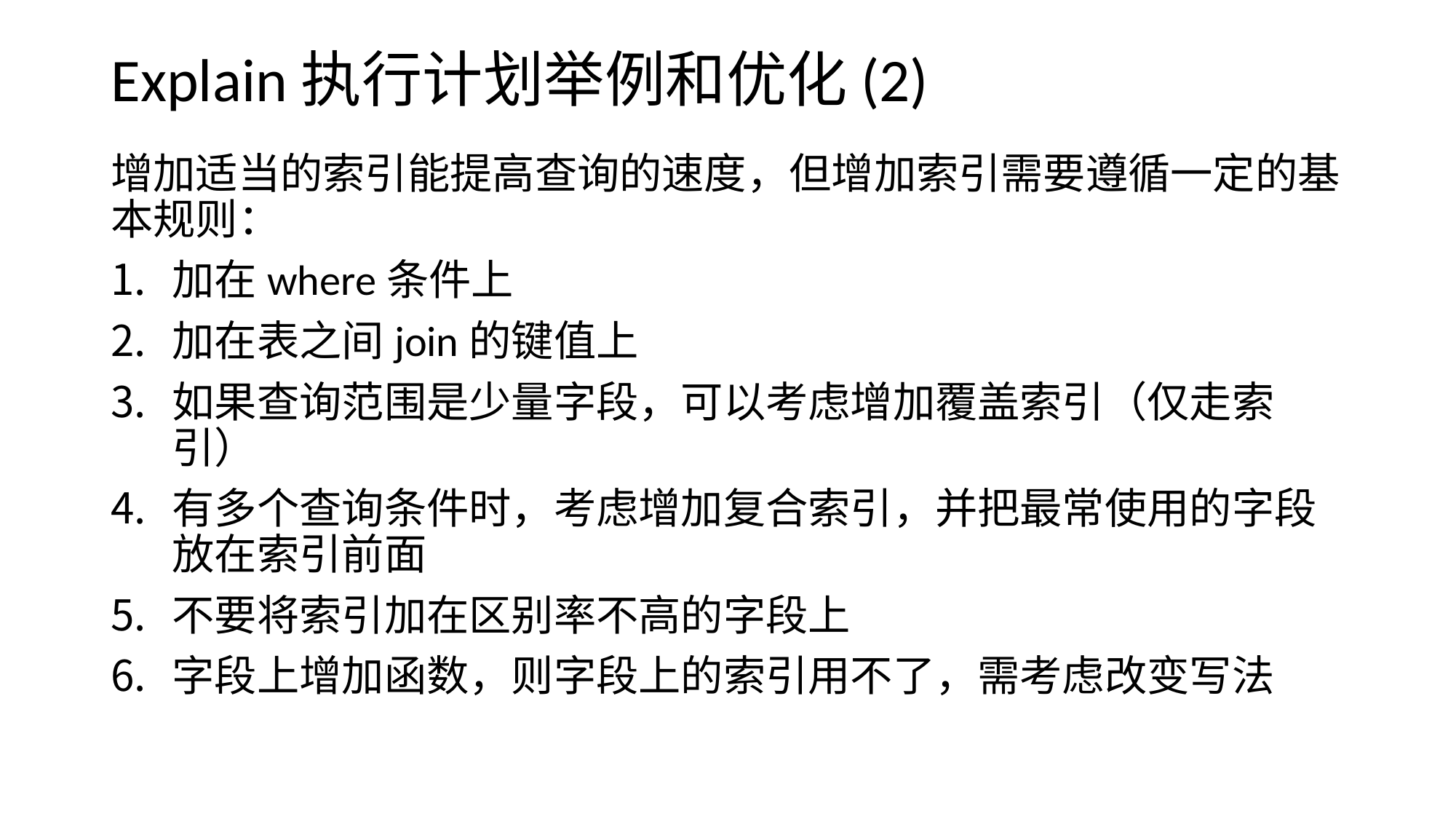

# Explain执行计划举例和优化(2)
增加适当的索引能提高查询的速度，但增加索引需要遵循一定的基本规则：
加在where条件上
加在表之间join的键值上
如果查询范围是少量字段，可以考虑增加覆盖索引（仅走索引）
有多个查询条件时，考虑增加复合索引，并把最常使用的字段放在索引前面
不要将索引加在区别率不高的字段上
字段上增加函数，则字段上的索引用不了，需考虑改变写法